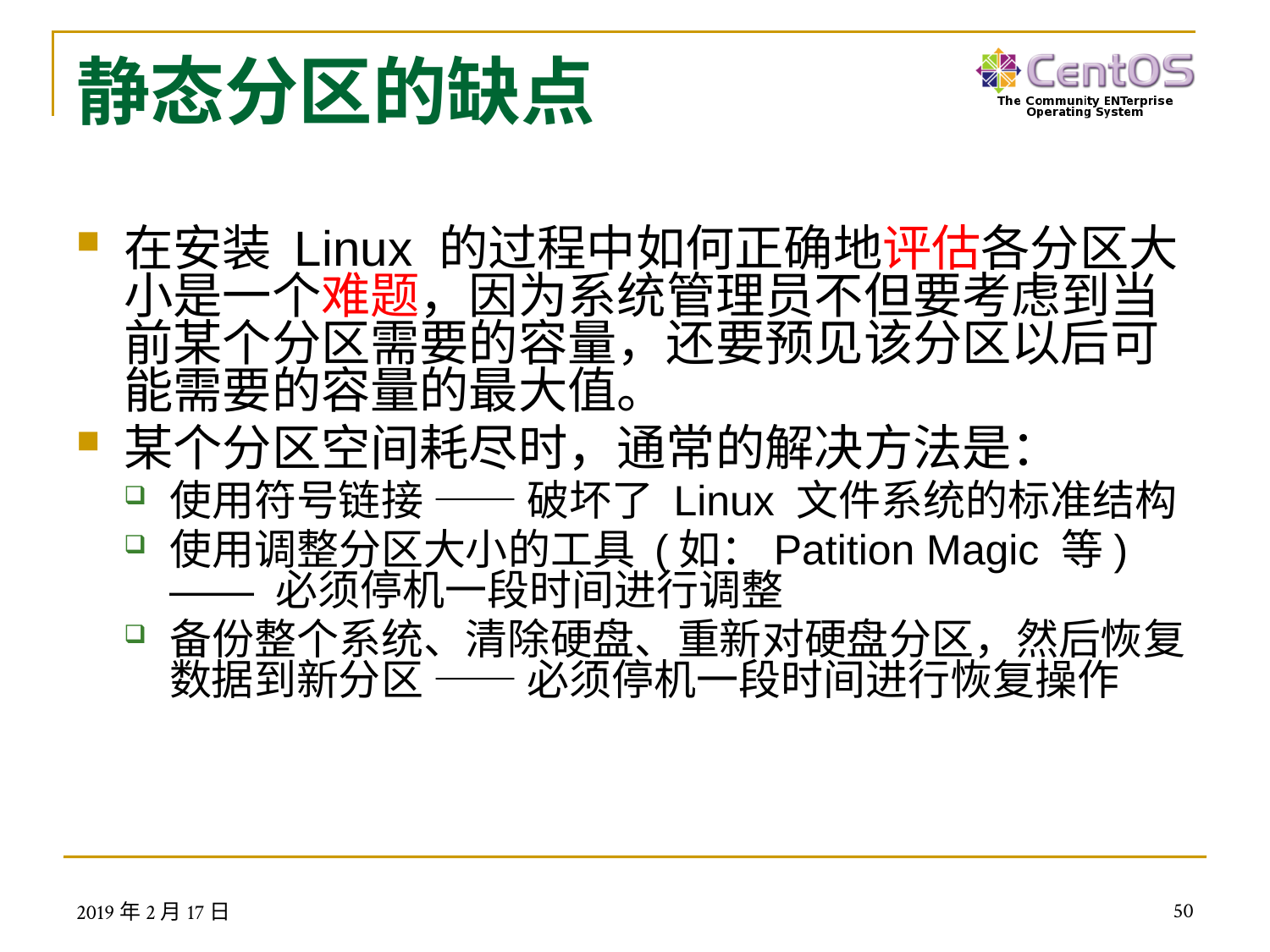

# 静态分区的缺点
在安装 Linux 的过程中如何正确地评估各分区大小是一个难题，因为系统管理员不但要考虑到当前某个分区需要的容量，还要预见该分区以后可能需要的容量的最大值。
某个分区空间耗尽时，通常的解决方法是：
使用符号链接 —— 破坏了 Linux 文件系统的标准结构
使用调整分区大小的工具 (如：Patition Magic 等) —— 必须停机一段时间进行调整
备份整个系统、清除硬盘、重新对硬盘分区，然后恢复数据到新分区 —— 必须停机一段时间进行恢复操作

2019年2月17日
50